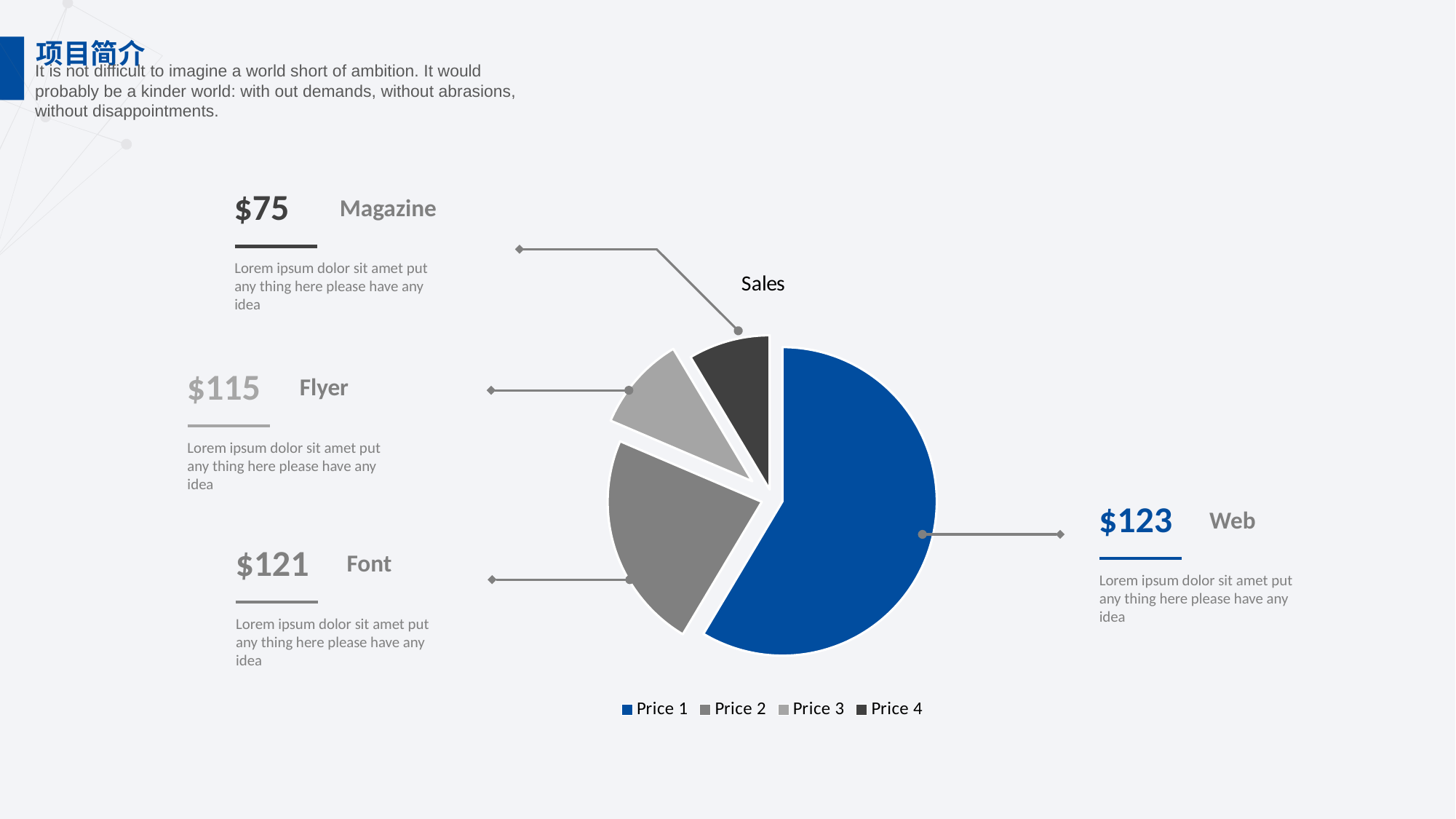

项目简介

It is not difficult to imagine a world short of ambition. It would probably be a kinder world: with out demands, without abrasions, without disappointments.
$75
Magazine
Lorem ipsum dolor sit amet put any thing here please have any idea

### Chart:

| Category | Sales |
|---|---|
| Price 1 | 8.2 |
| Price 2 | 3.2 |
| Price 3 | 1.4 |
| Price 4 | 1.2 |
$115
Flyer
Lorem ipsum dolor sit amet put any thing here please have any idea
$123
Web
Lorem ipsum dolor sit amet put any thing here please have any idea
$121
Font
Lorem ipsum dolor sit amet put any thing here please have any idea